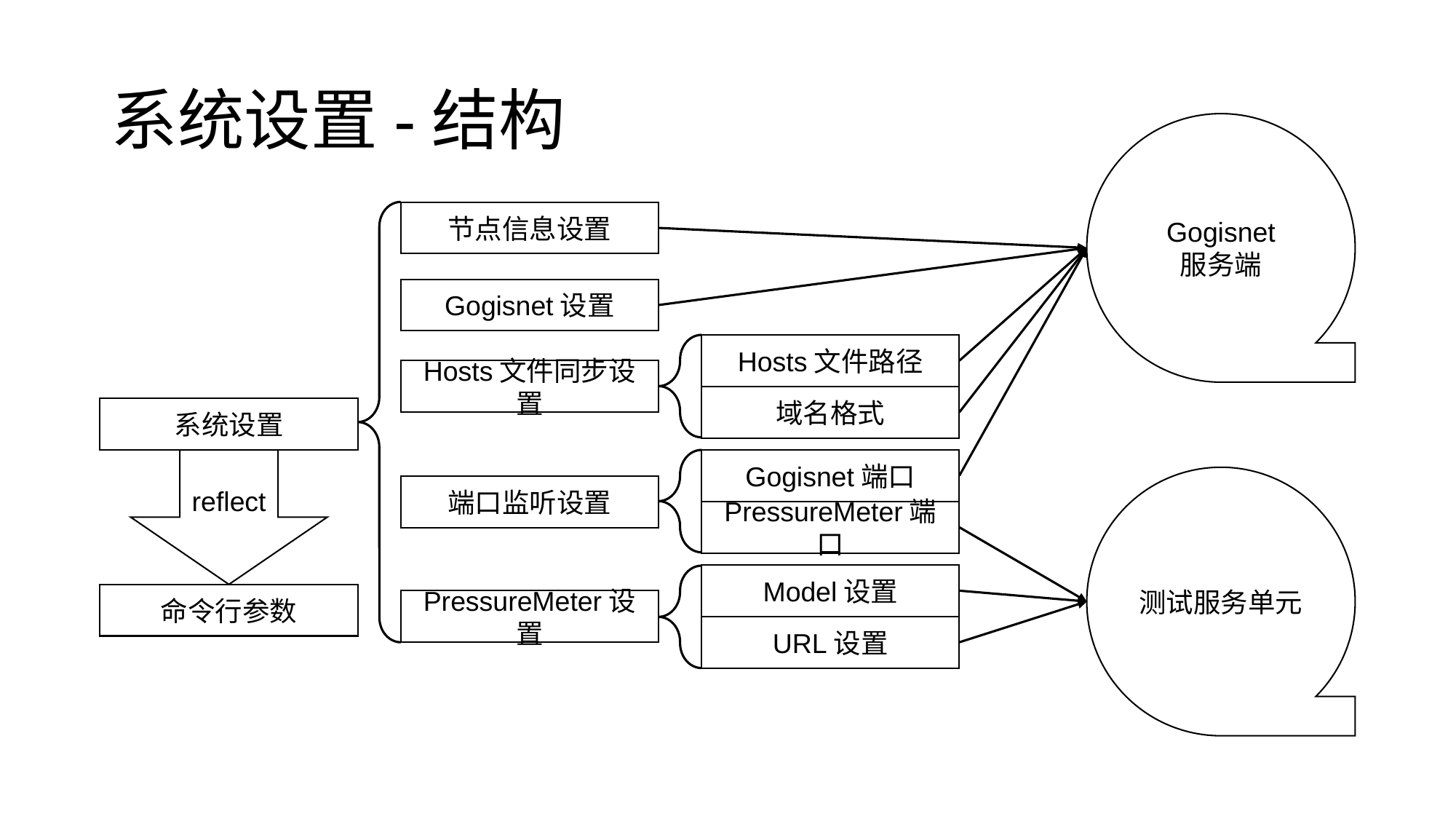

# 系统设置-结构
Gogisnet
服务端

节点信息设置
Gogisnet设置

Hosts文件路径
Hosts文件同步设置
域名格式

Gogisnet端口
端口监听设置
PressureMeter端口
Model设置

PressureMeter设置
URL设置
系统设置
reflect
测试服务单元
命令行参数